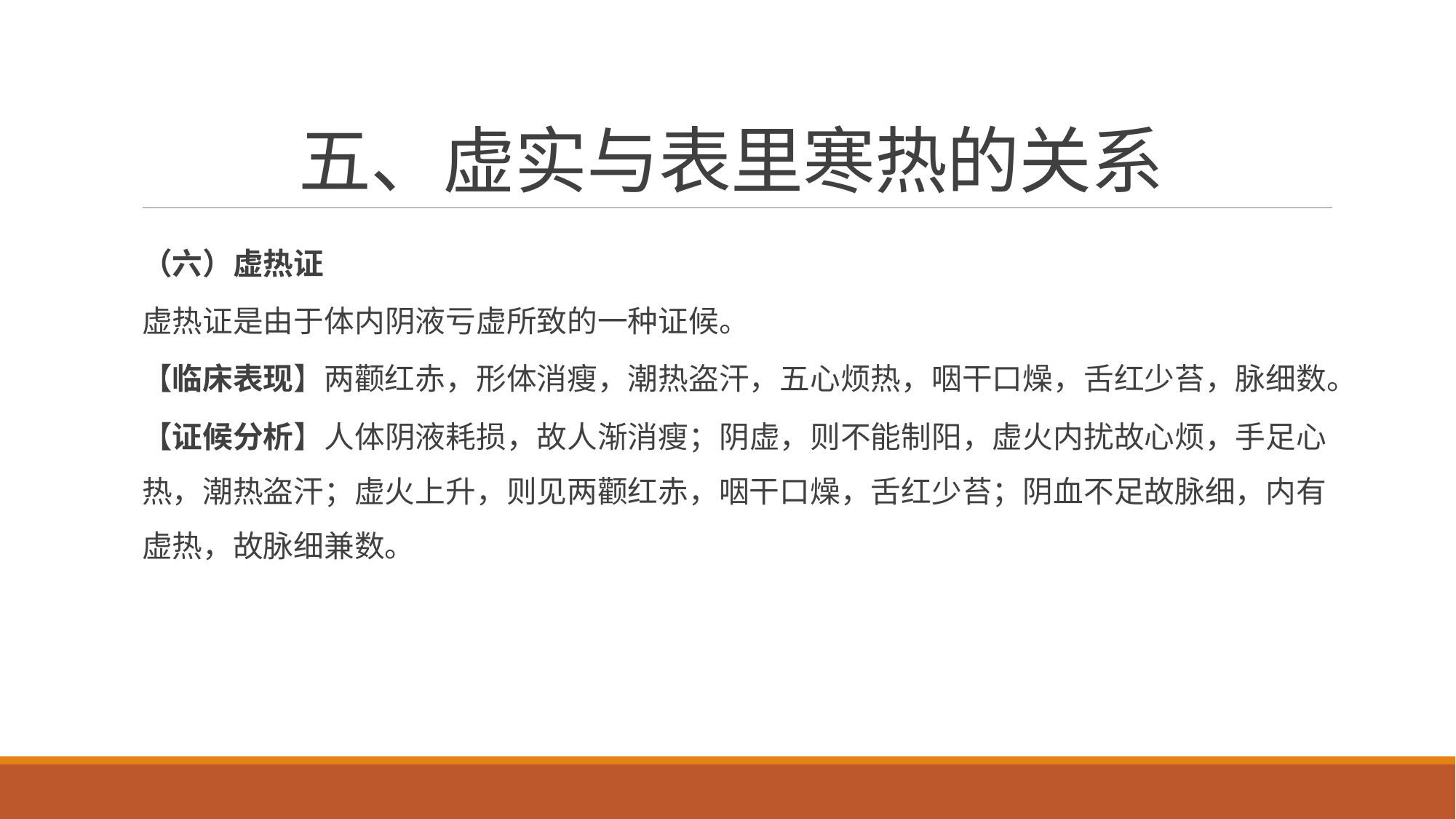

# 五、虚实与表里寒热的关系
（六）虚热证
虚热证是由于体内阴液亏虚所致的一种证候。
【临床表现】两颧红赤，形体消瘦，潮热盗汗，五心烦热，咽干口燥，舌红少苔，脉细数。
【证候分析】人体阴液耗损，故人渐消瘦；阴虚，则不能制阳，虚火内扰故心烦，手足心热，潮热盗汗；虚火上升，则见两颧红赤，咽干口燥，舌红少苔；阴血不足故脉细，内有虚热，故脉细兼数。